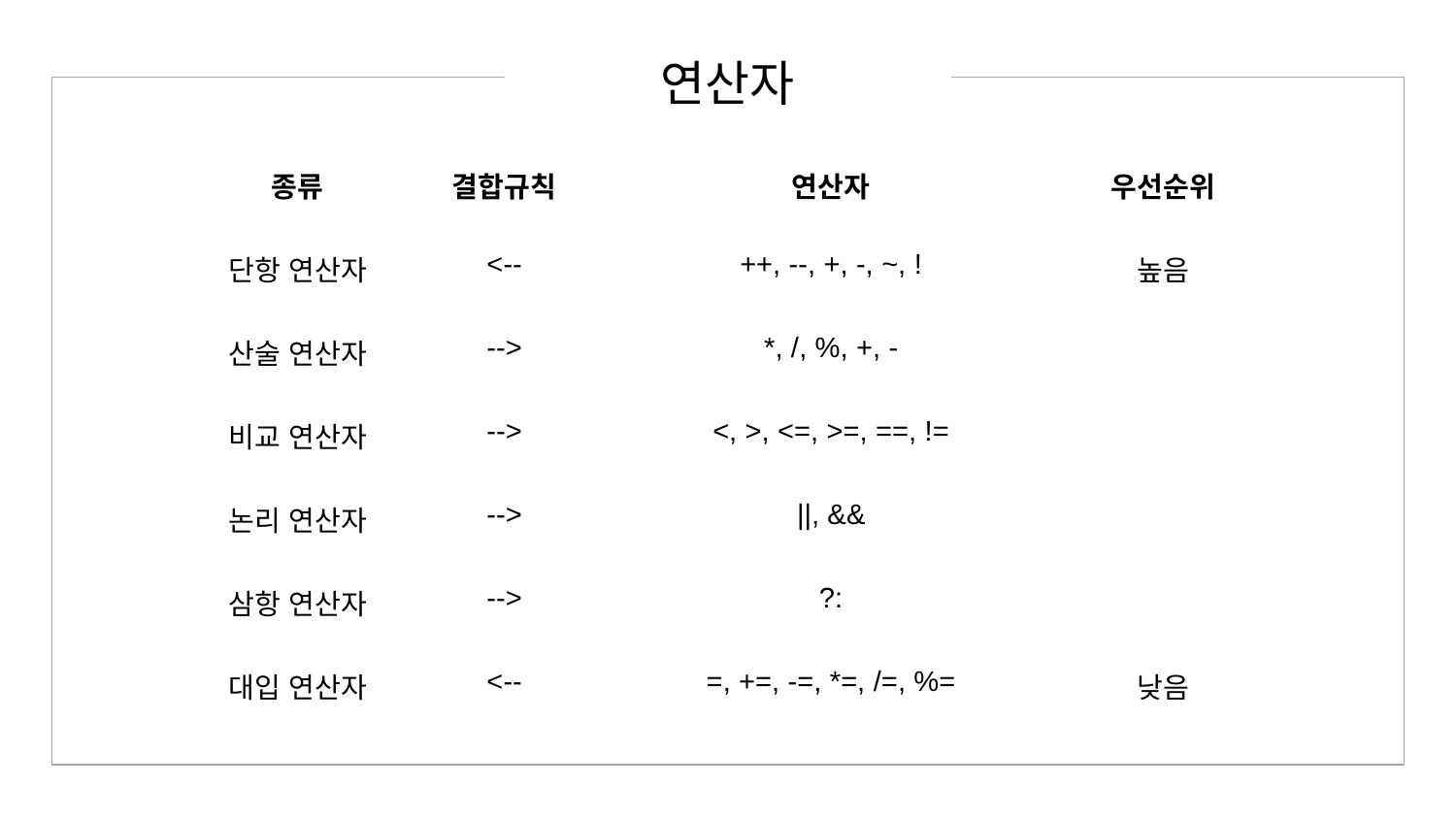

연산자

| 종류 | 결합규칙 | 연산자 | 우선순위 |
| --- | --- | --- | --- |
| 단항 연산자 | <-- | ++, --, +, -, ~, ! | 높음 |
| 산술 연산자 | --> | \*, /, %, +, - |  |
| 비교 연산자 | --> | <, >, <=, >=, ==, != |  |
| 논리 연산자 | --> | ||, && |  |
| 삼항 연산자 | --> | ?: |  |
| 대입 연산자 | <-- | =, +=, -=, \*=, /=, %= | 낮음 |